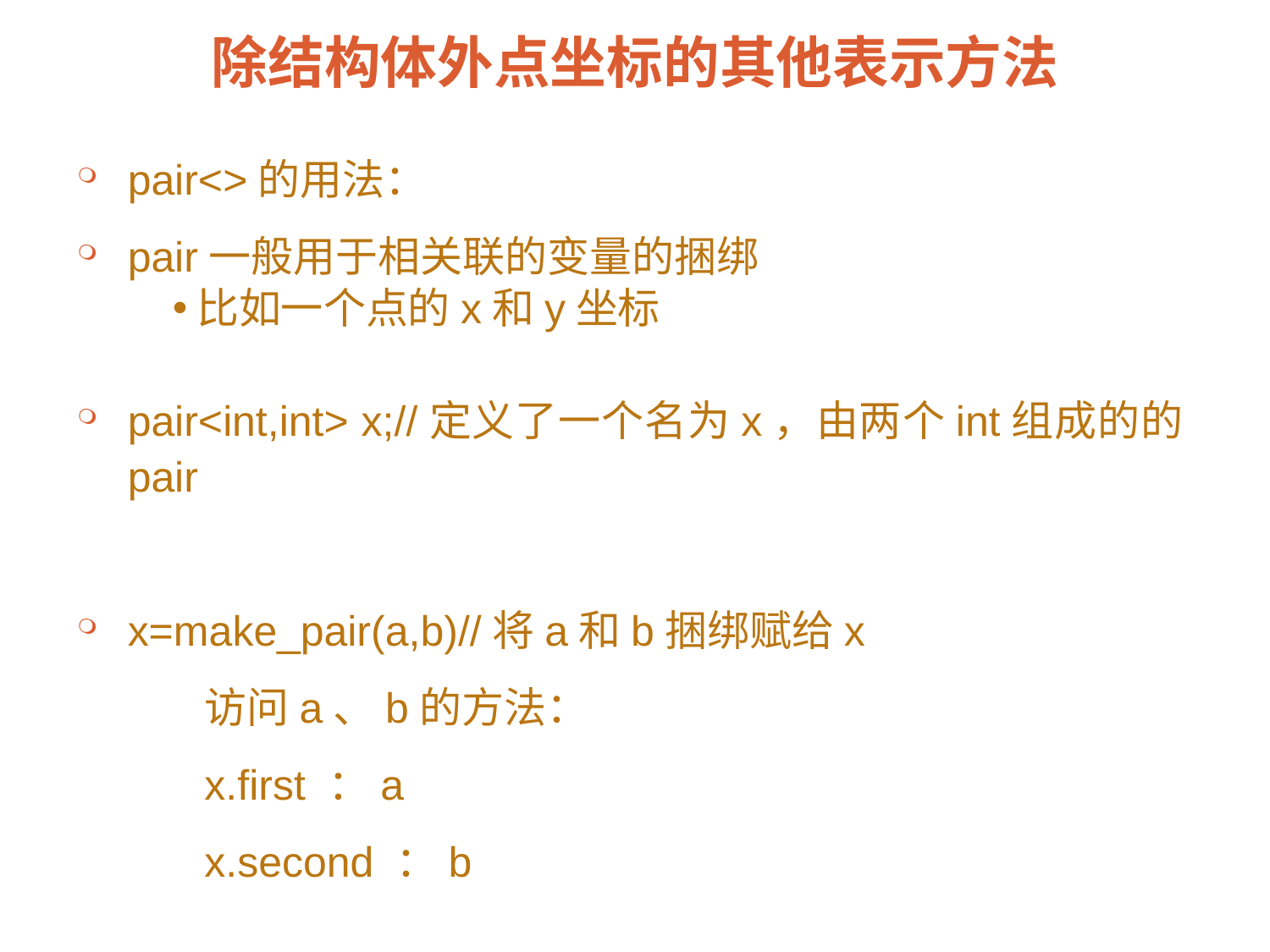

# 除结构体外点坐标的其他表示方法
pair<>的用法：
pair一般用于相关联的变量的捆绑
比如一个点的x和y坐标

pair<int,int> x;//定义了一个名为x，由两个int组成的的pair

x=make_pair(a,b)//将a和b捆绑赋给x
	访问a、b的方法：
	x.first ：a
	x.second ：b